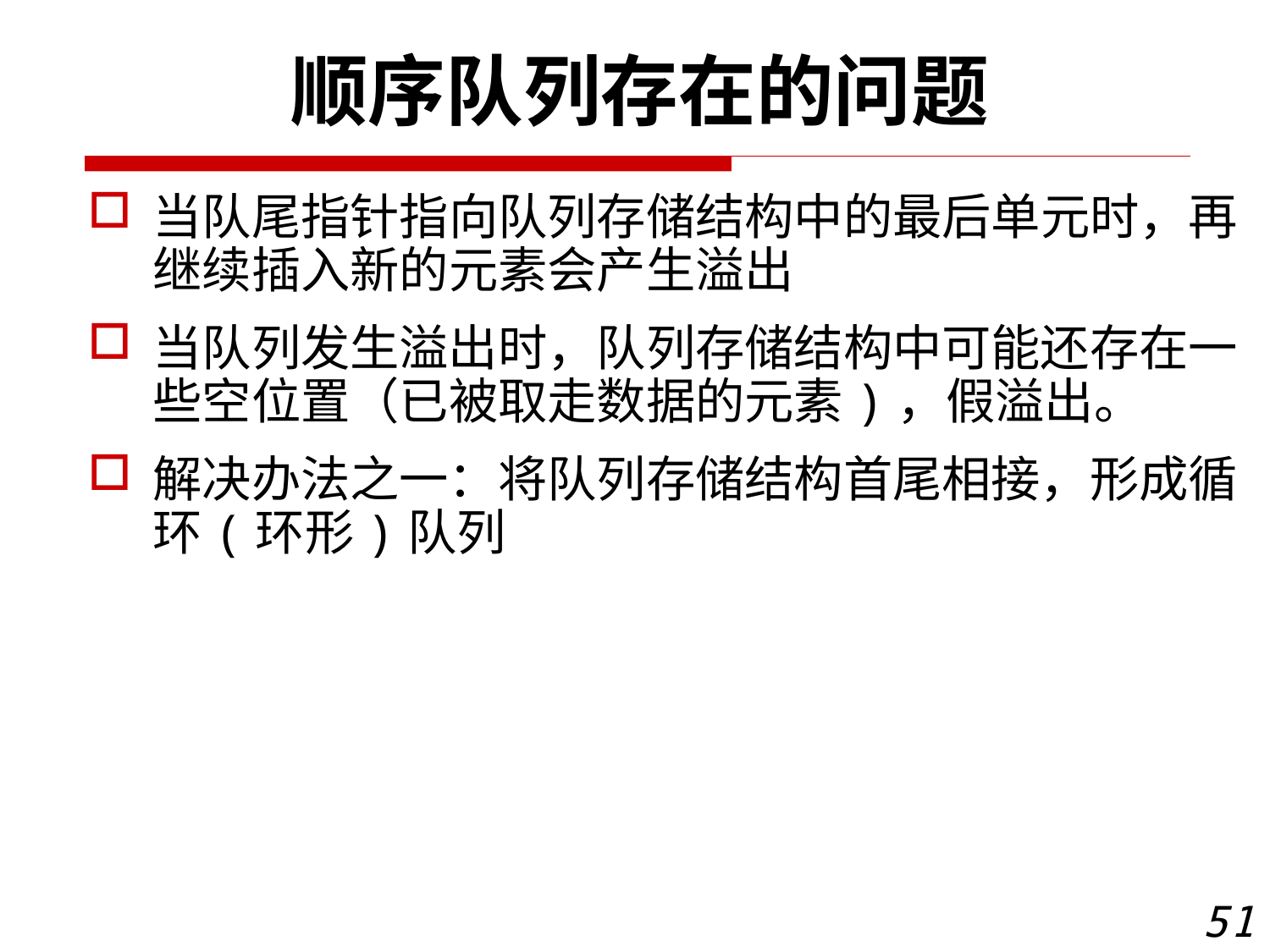

顺序队列存在的问题
当队尾指针指向队列存储结构中的最后单元时，再继续插入新的元素会产生溢出
当队列发生溢出时，队列存储结构中可能还存在一些空位置（已被取走数据的元素)，假溢出。
解决办法之一：将队列存储结构首尾相接，形成循环(环形)队列
51